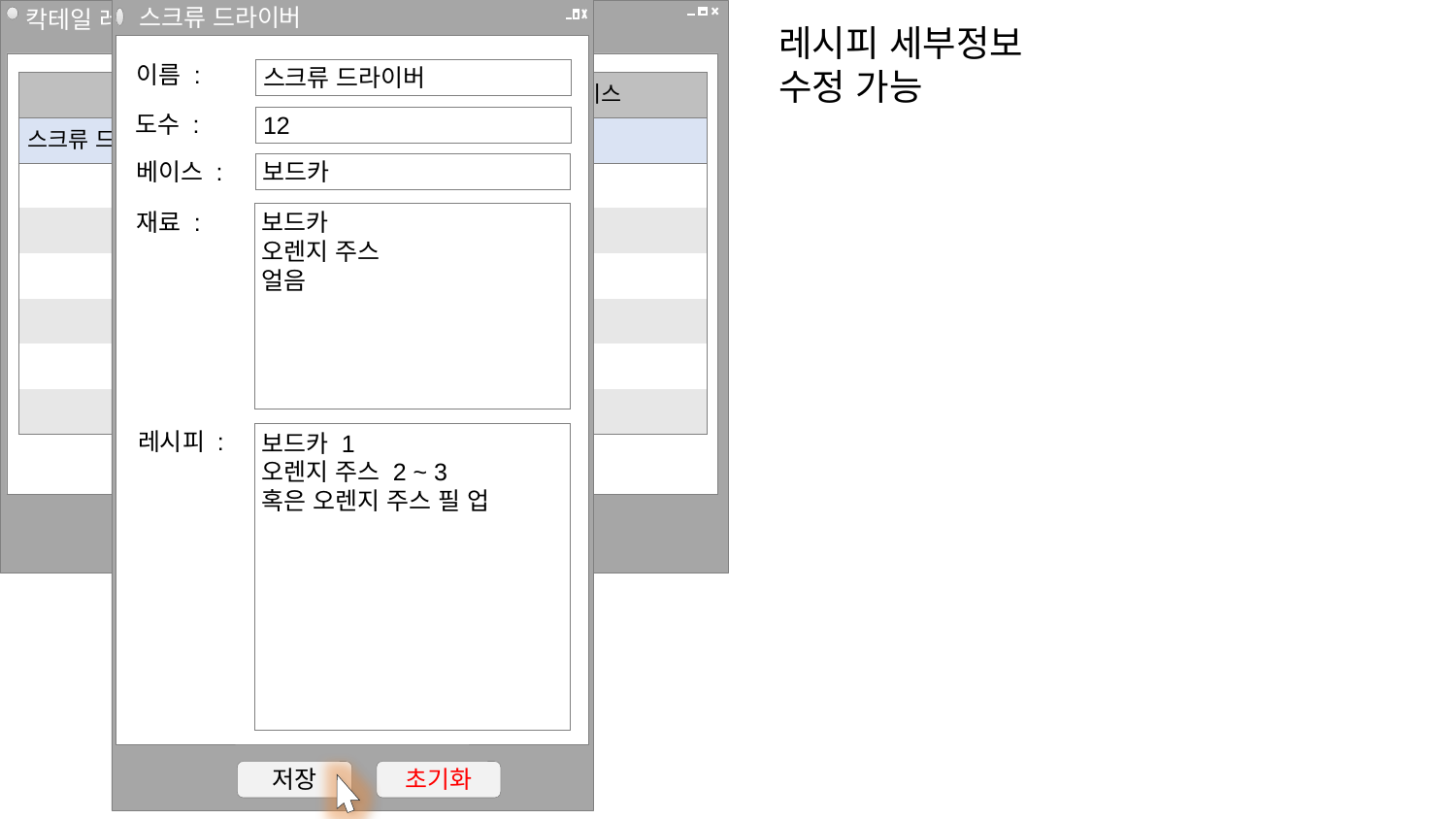

스크류 드라이버

칵테일 레시피 데이터베이스 관리 프로그램

레시피 세부정보
수정 가능
이름 :
스크류 드라이버
| 이름 | 도수 | 베이스 |
| --- | --- | --- |
| 스크류 드라이버 |  | 보드카 |
|  |  |  |
|  |  |  |
|  |  |  |
|  |  |  |
|  |  |  |
|  |  |  |
도수 :
12
베이스 :
보드카
보드카
오렌지 주스
얼음
재료 :
레시피 :
보드카 1
오렌지 주스 2 ~ 3
혹은 오렌지 주스 필 업
생성
삭제
저장
초기화